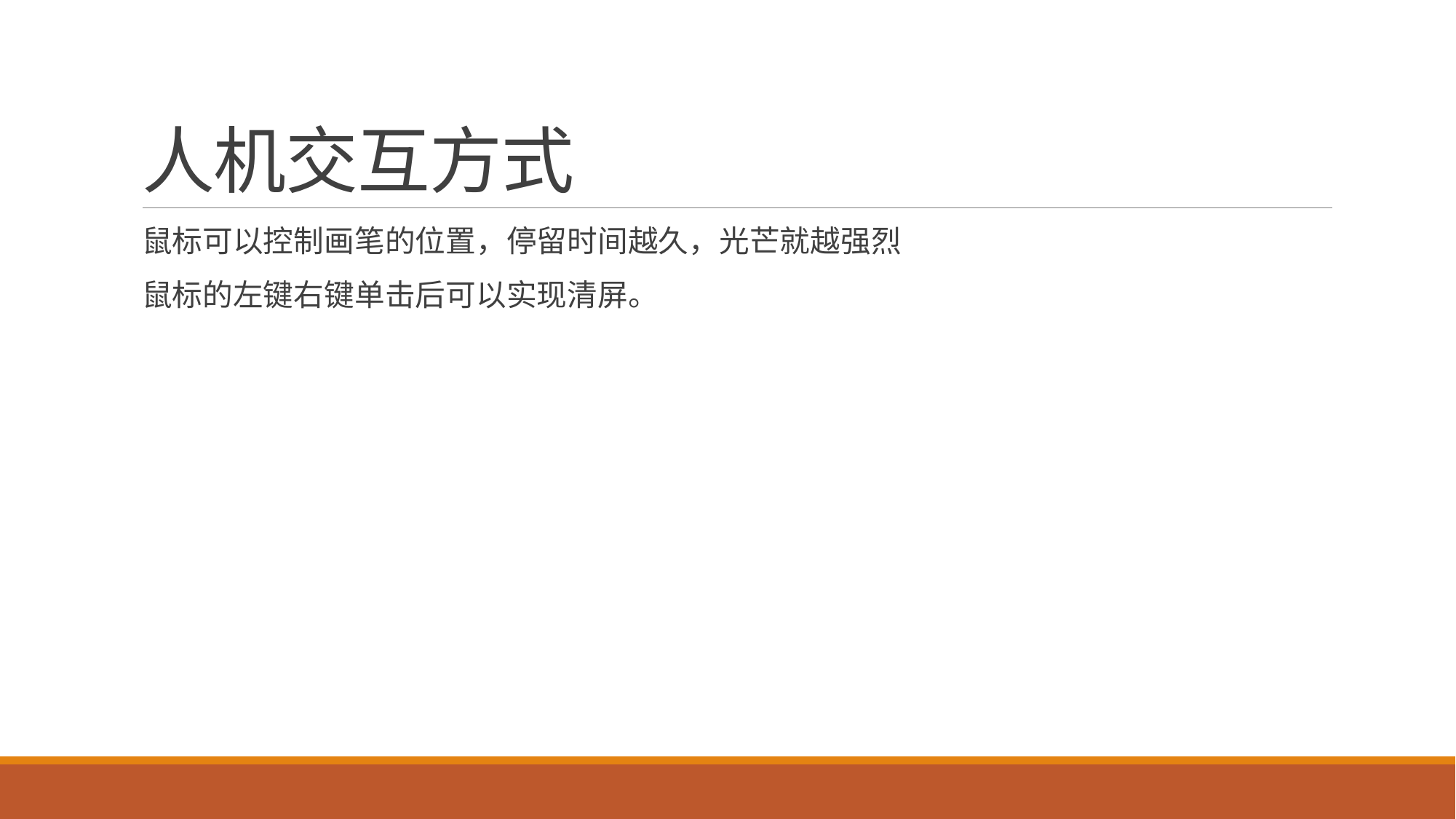

# 人机交互方式
鼠标可以控制画笔的位置，停留时间越久，光芒就越强烈
鼠标的左键右键单击后可以实现清屏。